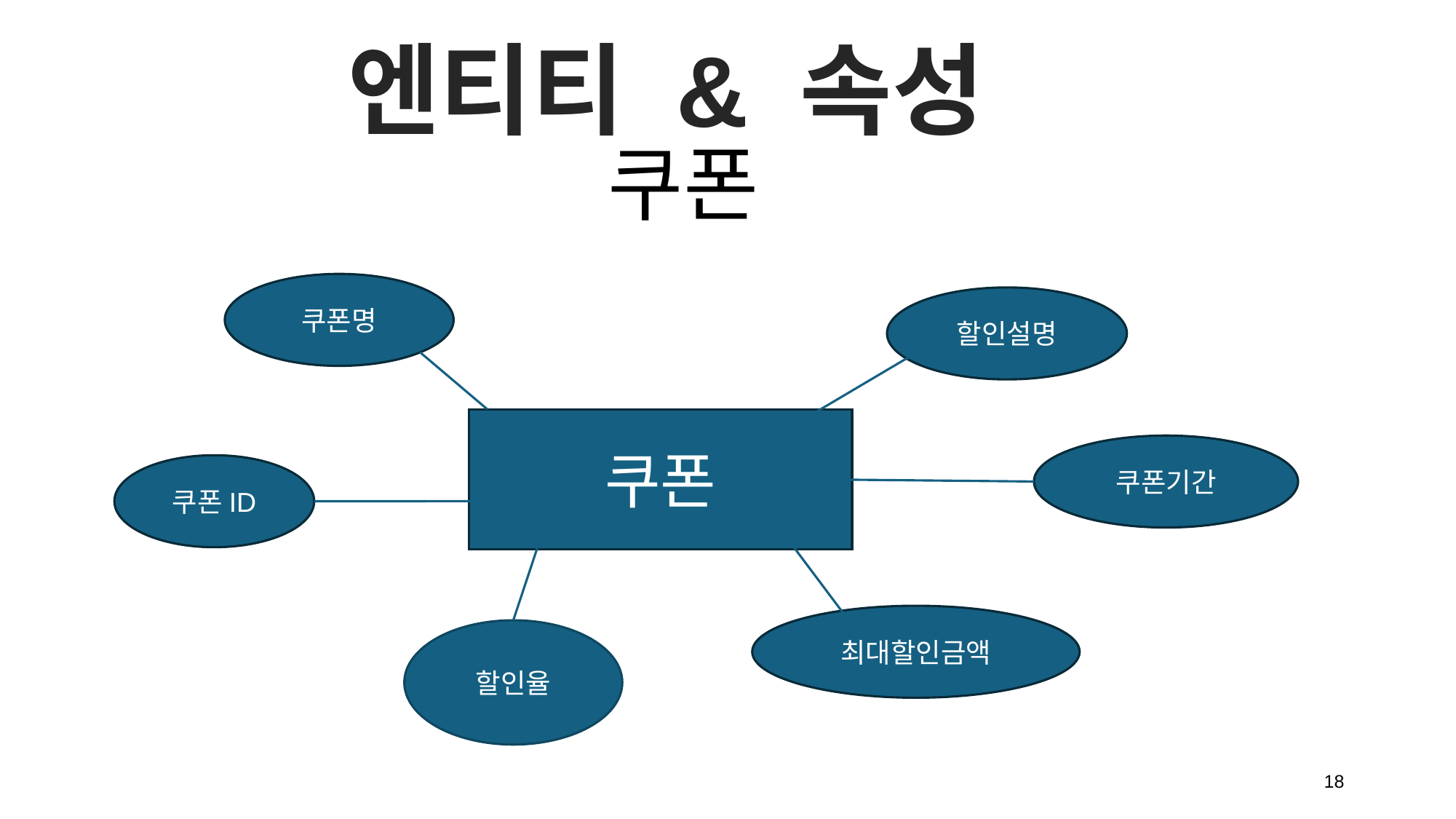

엔티티 & 속성
쿠폰
쿠폰명
할인설명
쿠폰
쿠폰기간
쿠폰ID
최대할인금액
할인율
18